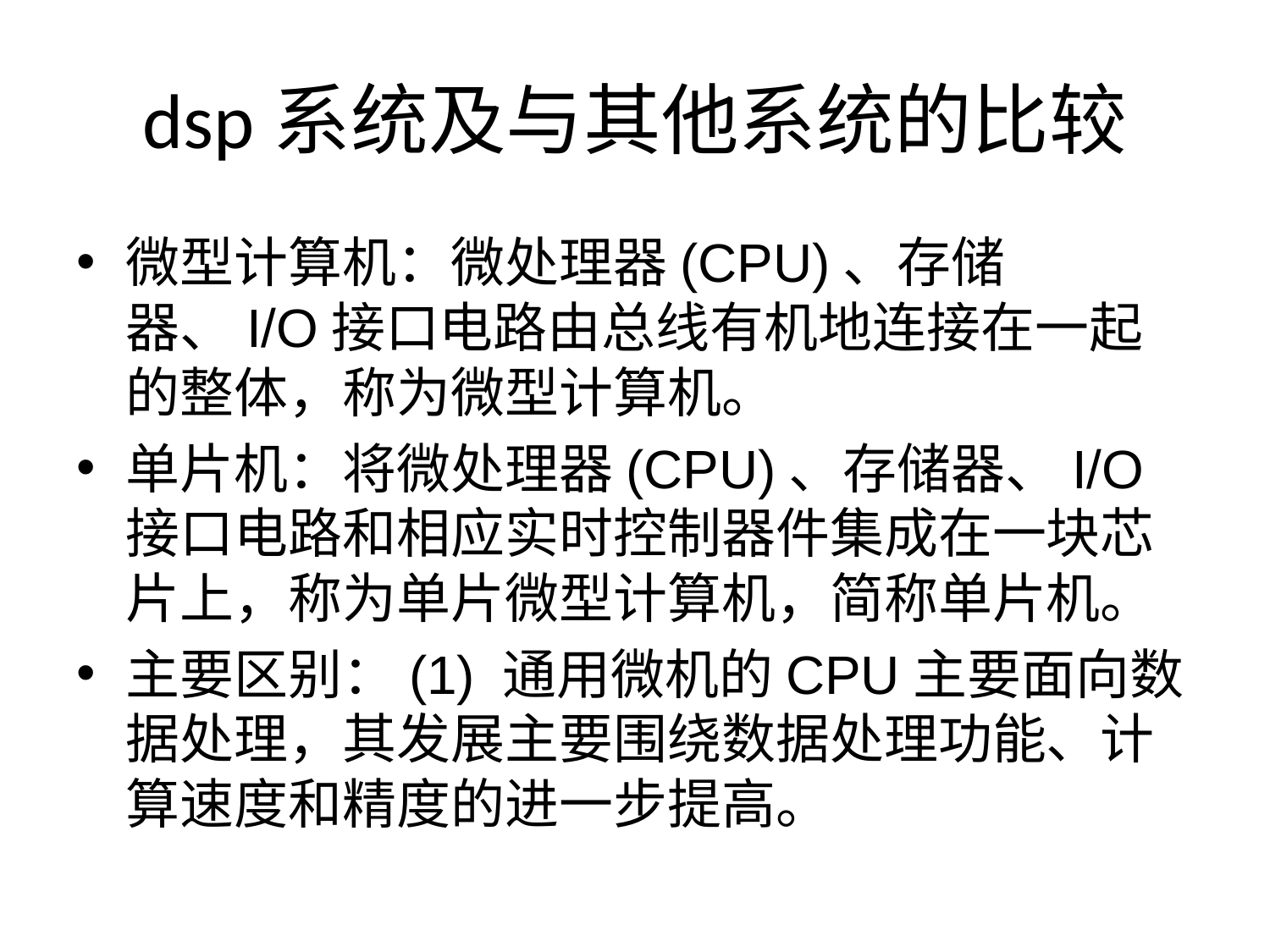

# dsp系统及与其他系统的比较
微型计算机：微处理器(CPU)、存储器、I/O接口电路由总线有机地连接在一起的整体，称为微型计算机。
单片机：将微处理器(CPU)、存储器、I/O接口电路和相应实时控制器件集成在一块芯片上，称为单片微型计算机，简称单片机。
主要区别：(1) 通用微机的CPU主要面向数据处理，其发展主要围绕数据处理功能、计算速度和精度的进一步提高。